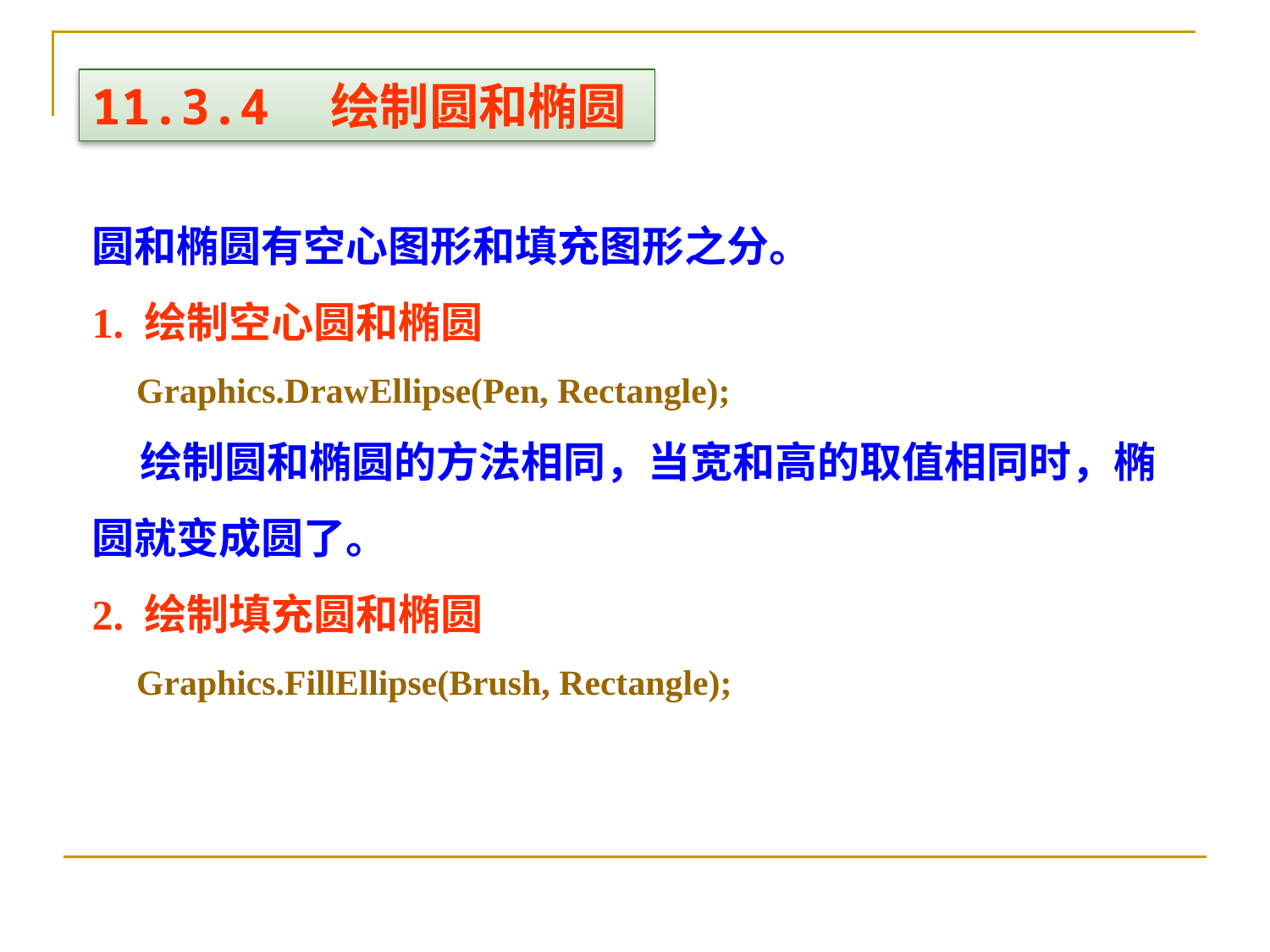

11.3.4　绘制圆和椭圆
圆和椭圆有空心图形和填充图形之分。
1. 绘制空心圆和椭圆
     Graphics.DrawEllipse(Pen, Rectangle);
    绘制圆和椭圆的方法相同，当宽和高的取值相同时，椭圆就变成圆了。
2. 绘制填充圆和椭圆
     Graphics.FillEllipse(Brush, Rectangle);